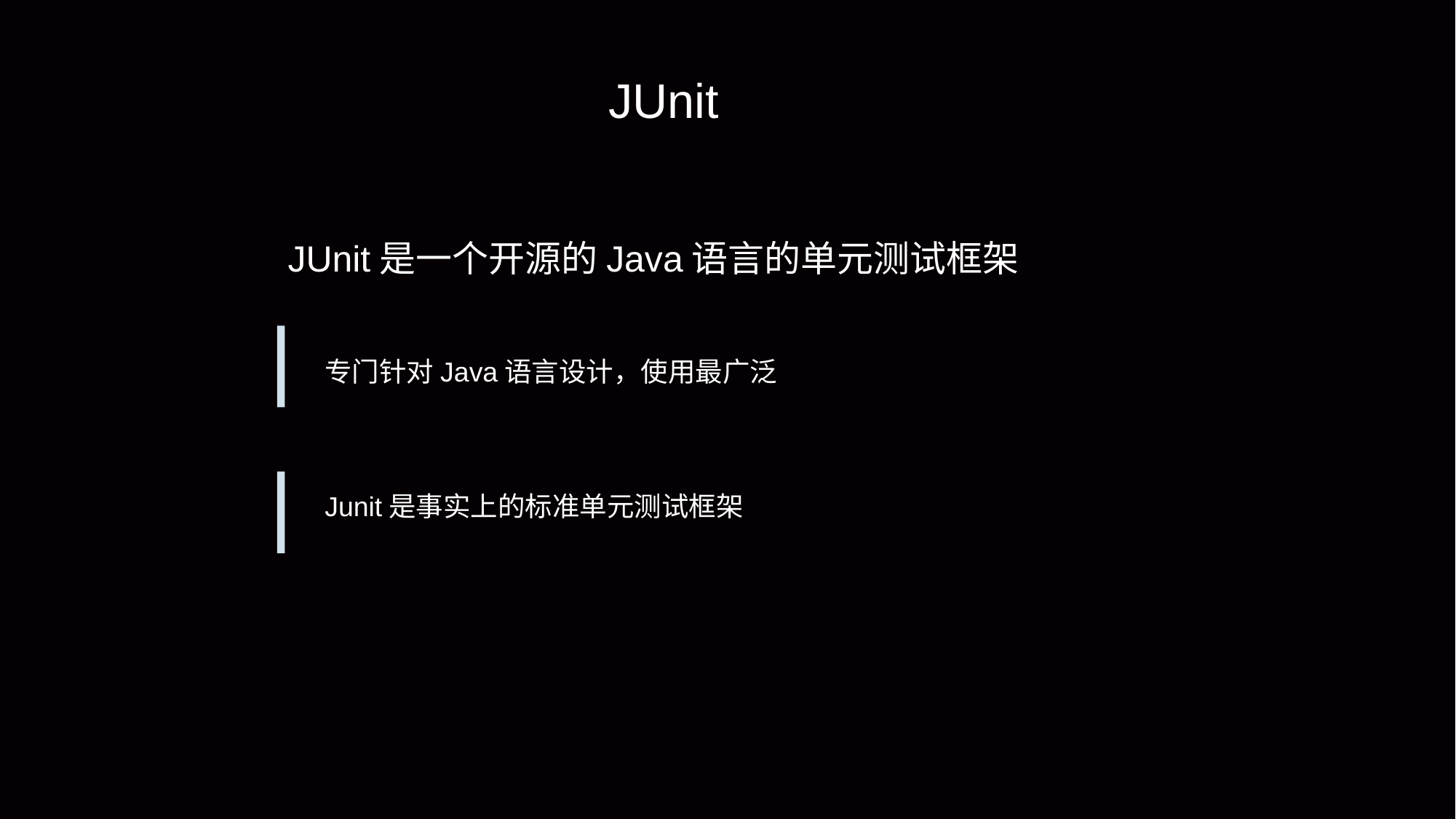

JUnit
JUnit是一个开源的Java语言的单元测试框架

专门针对Java语言设计，使用最广泛

Junit是事实上的标准单元测试框架